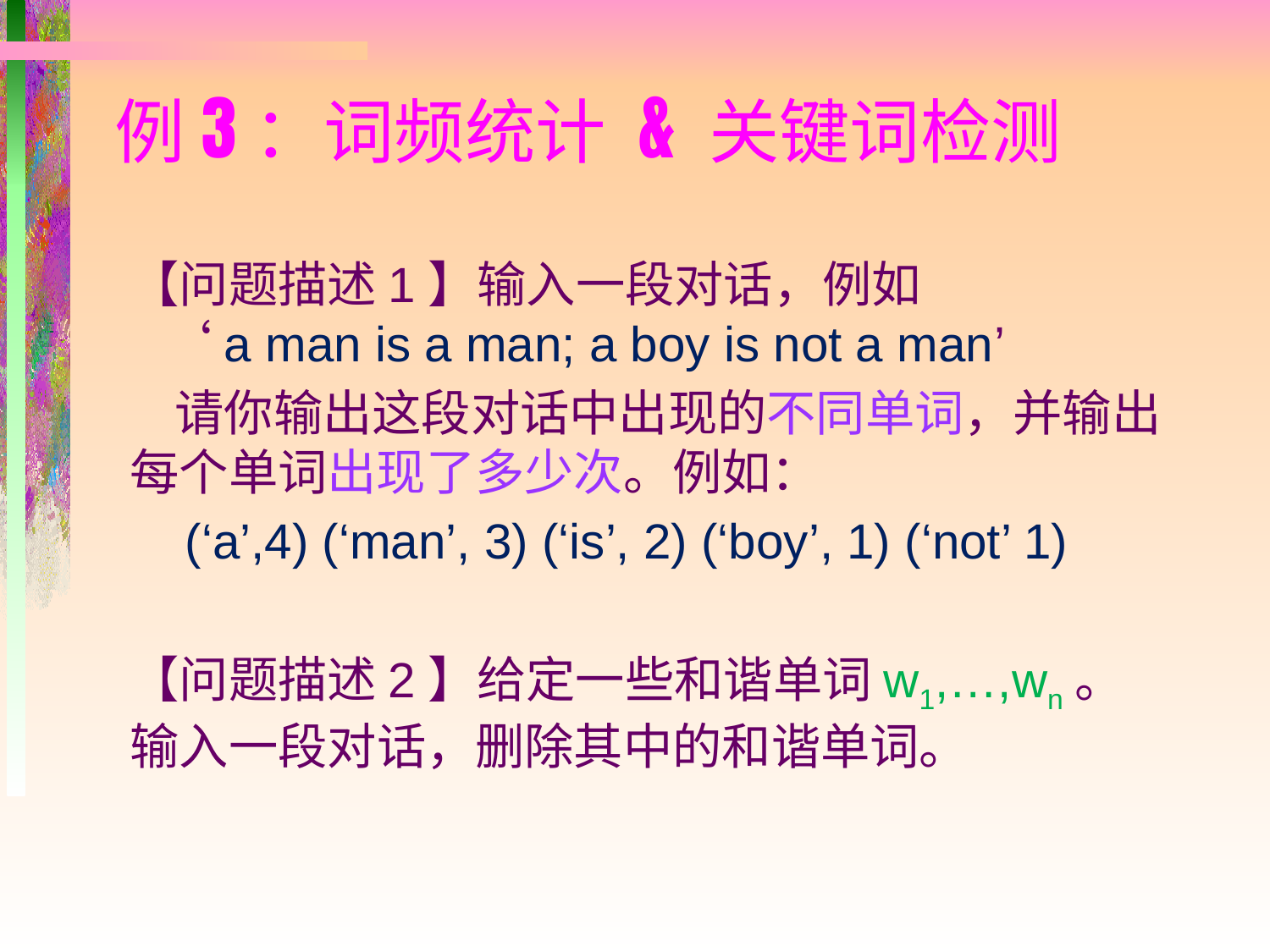

# 例3：词频统计 & 关键词检测
【问题描述1】输入一段对话，例如
   ‘a man is a man; a boy is not a man’
   请你输出这段对话中出现的不同单词，并输出每个单词出现了多少次。例如：
    (‘a’,4) (‘man’, 3) (‘is’, 2) (‘boy’, 1) (‘not’ 1)

【问题描述2】给定一些和谐单词w1,…,wn。
输入一段对话，删除其中的和谐单词。